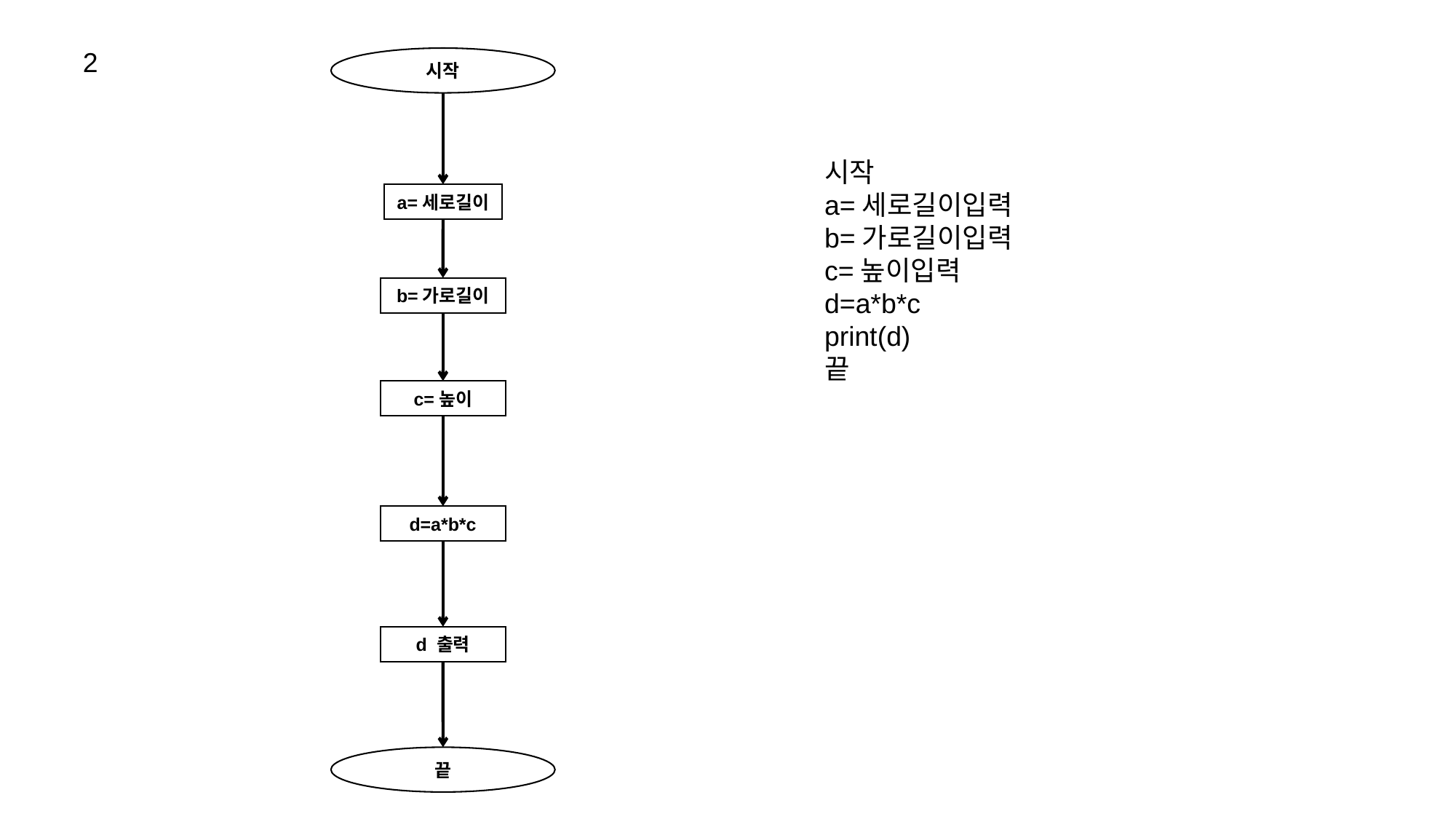

2
시작
시작
a=세로길이입력
b=가로길이입력
c=높이입력
d=a*b*c
print(d)
끝
a=세로길이
b=가로길이
c=높이
d=a*b*c
d 출력
끝